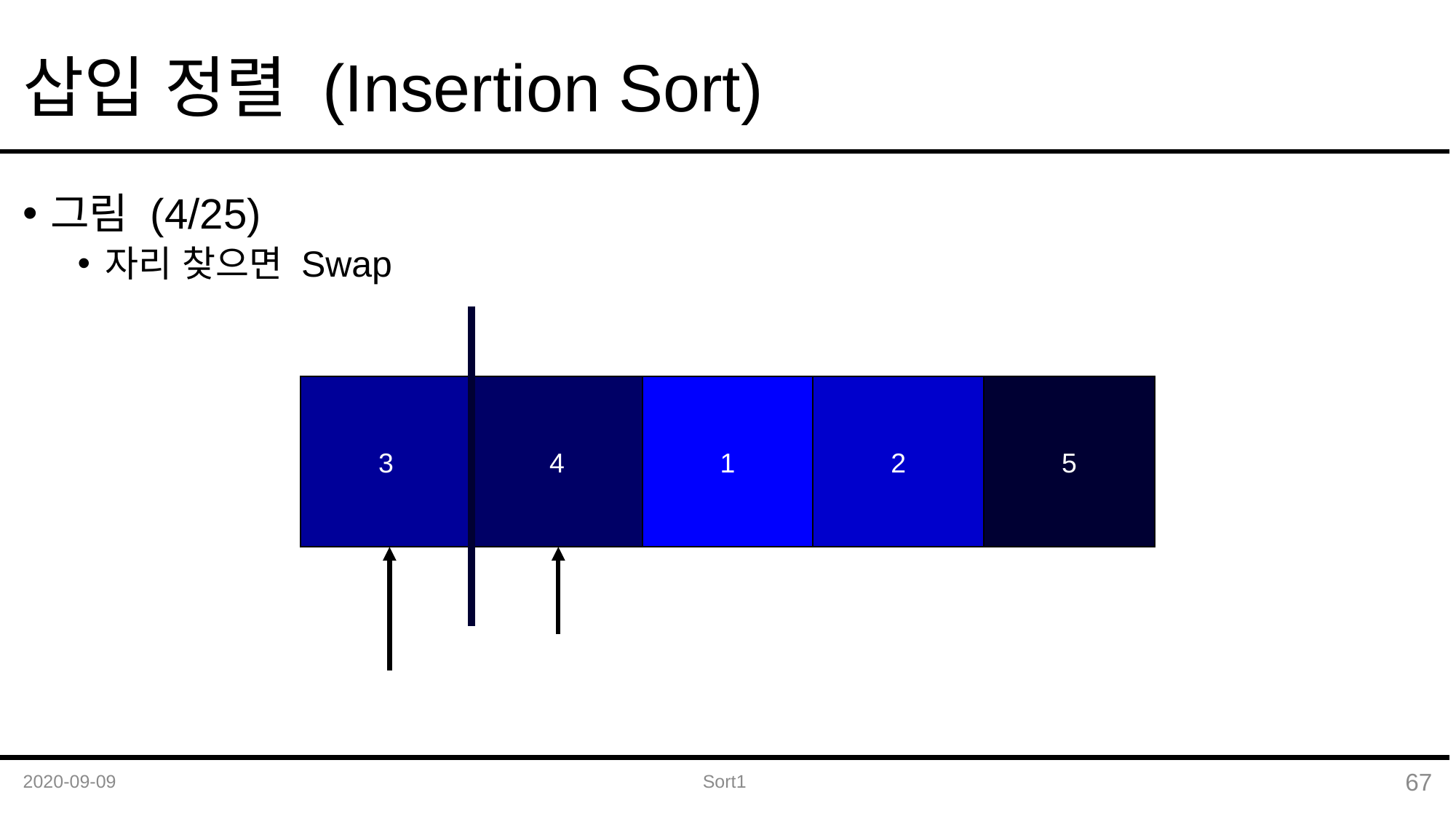

# 삽입 정렬 (Insertion Sort)
그림 (4/25)
자리 찾으면 Swap

5

4
1
2
3
2020-09-09
Sort1
67